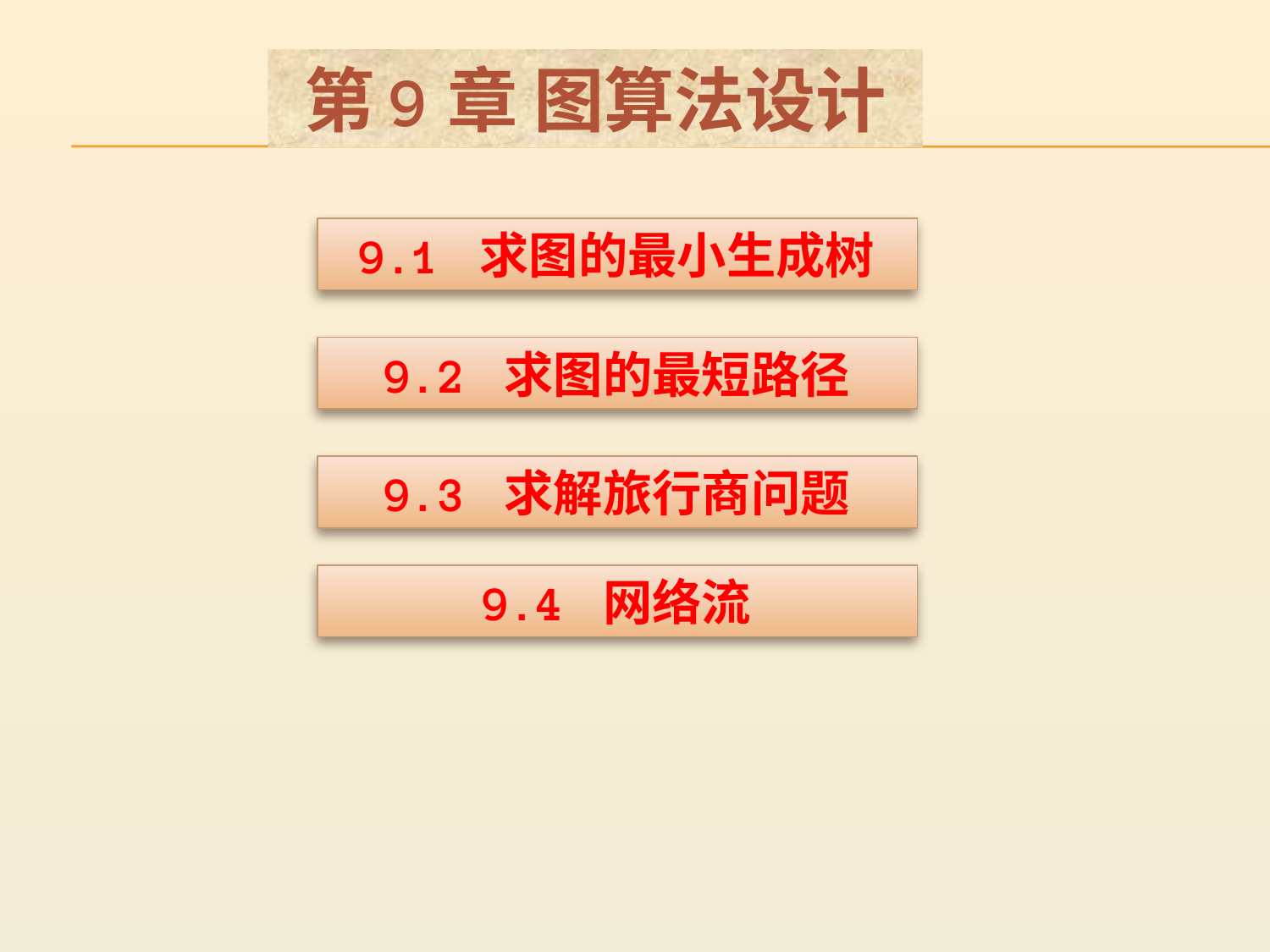

第9章 图算法设计
9.1 求图的最小生成树
9.2 求图的最短路径
9.3 求解旅行商问题
9.4 网络流